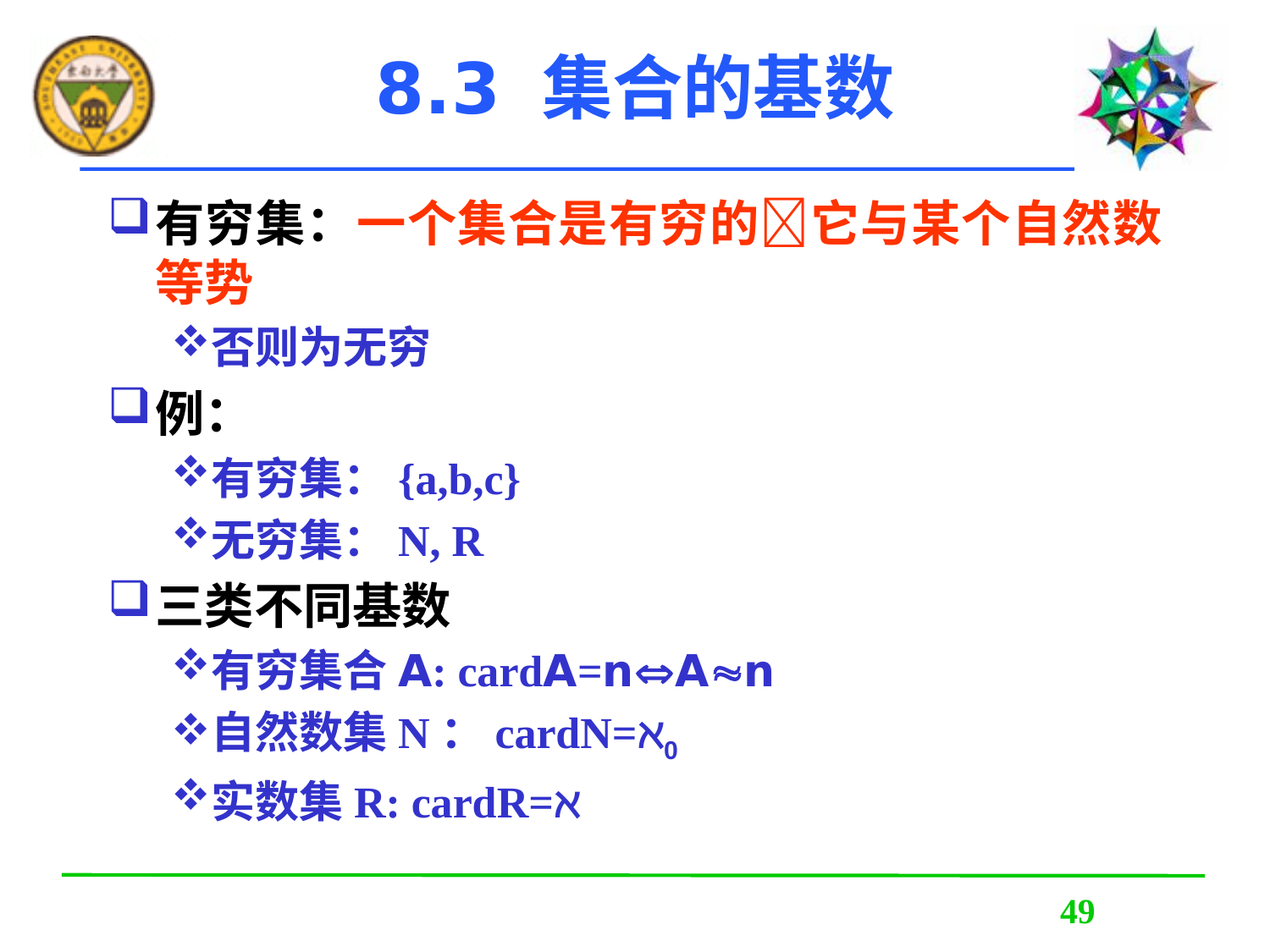

# 8.3 集合的基数
有穷集：一个集合是有穷的⇔它与某个自然数等势
否则为无穷
例：
有穷集：{a,b,c}
无穷集：N, R
三类不同基数
有穷集合A: cardA=n⇔A≈n
自然数集N：cardN=ℵ0
实数集R: cardR=ℵ